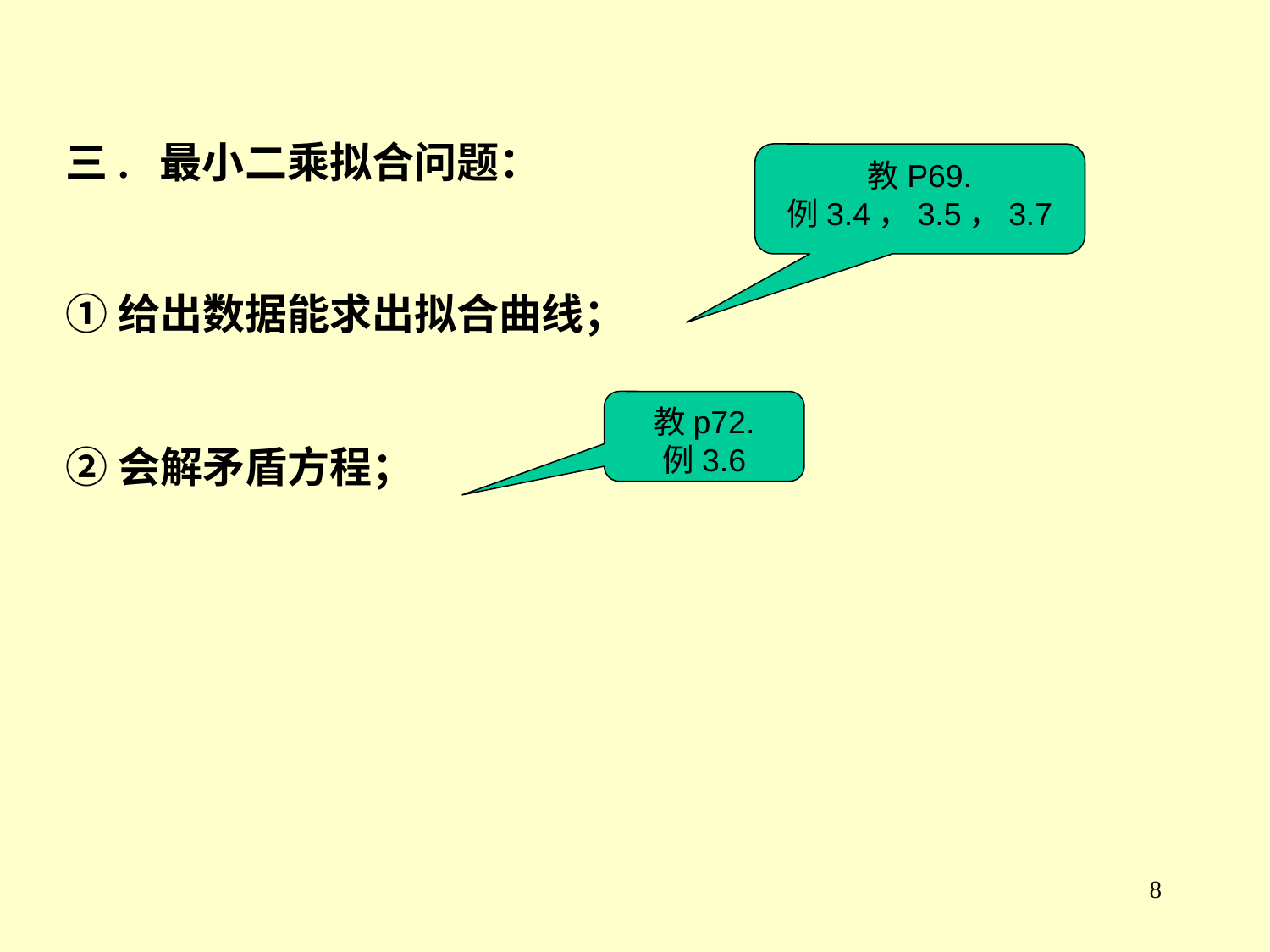

三.  最小二乘拟合问题：

①给出数据能求出拟合曲线；

②会解矛盾方程；

教P69.
例3.4，3.5，3.7
教p72.
例3.6
8